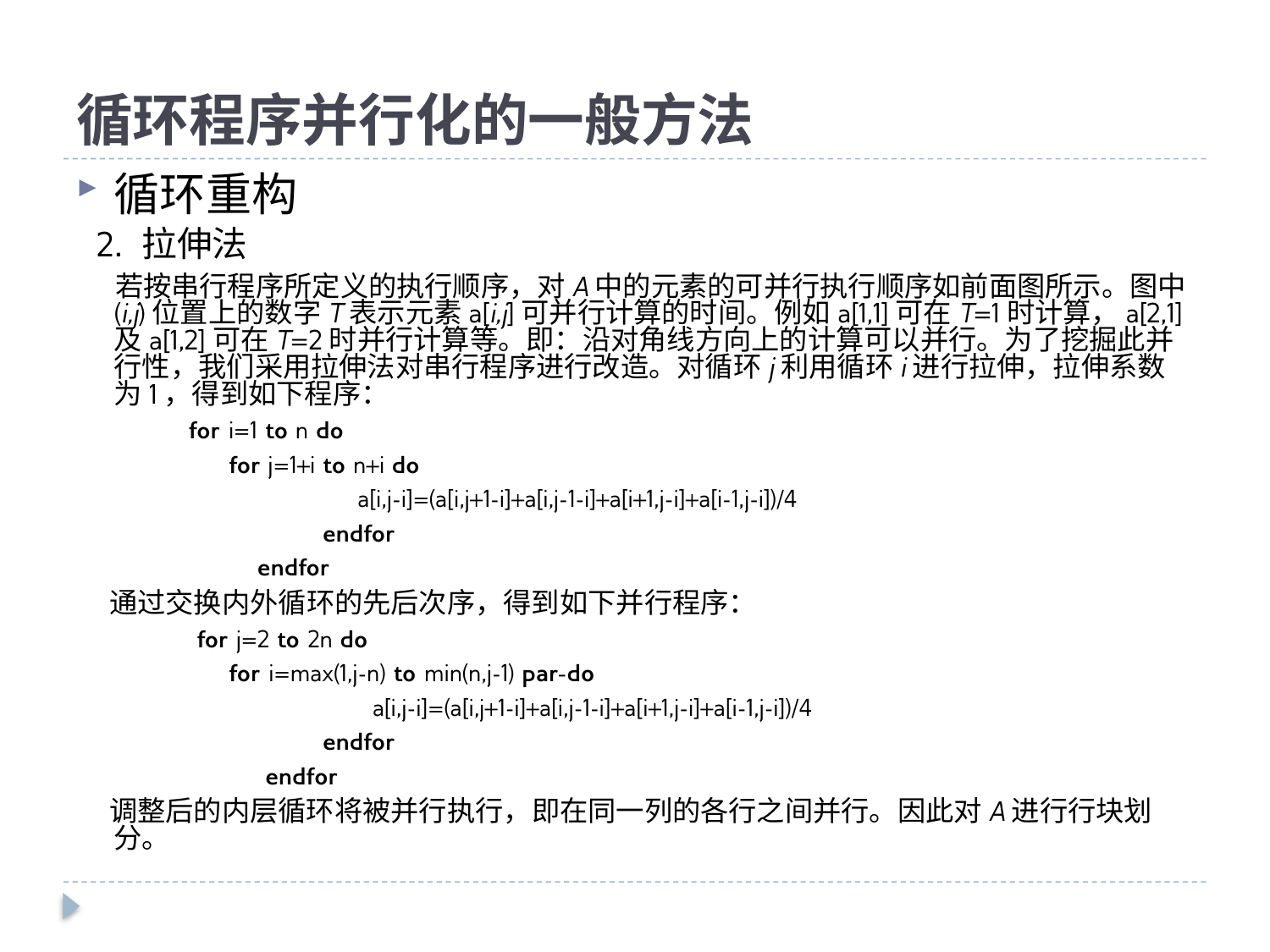

# 循环程序并行化的一般方法
循环重构
  2. 拉伸法
      若按串行程序所定义的执行顺序，对A中的元素的可并行执行顺序如前面图所示。图中(i,j)位置上的数字T表示元素a[i,j]可并行计算的时间。例如a[1,1]可在T=1时计算，a[2,1]及a[1,2]可在T=2时并行计算等。即：沿对角线方向上的计算可以并行。为了挖掘此并行性，我们采用拉伸法对串行程序进行改造。对循环j利用循环i进行拉伸，拉伸系数为1，得到如下程序：
              for i=1 to n do
                   for j=1+i to n+i do
                                      a[i,j-i]=(a[i,j+1-i]+a[i,j-1-i]+a[i+1,j-i]+a[i-1,j-i])/4
		           endfor
		  endfor
     通过交换内外循环的先后次序，得到如下并行程序：
               for j=2 to 2n do
                   for i=max(1,j-n) to min(n,j-1) par-do
                                        a[i,j-i]=(a[i,j+1-i]+a[i,j-1-i]+a[i+1,j-i]+a[i-1,j-i])/4
		           endfor
		   endfor
     调整后的内层循环将被并行执行，即在同一列的各行之间并行。因此对A进行行块划分。